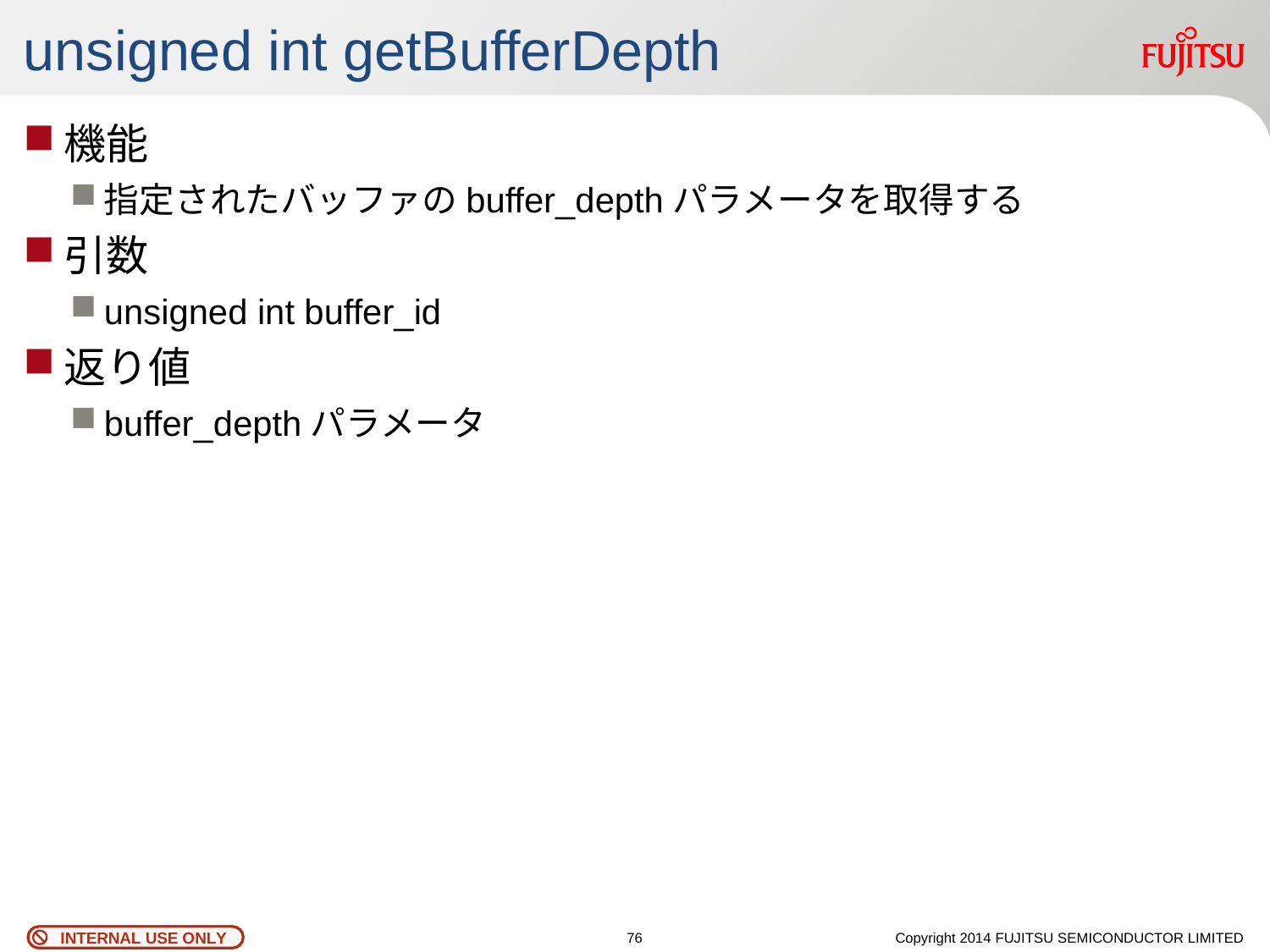

# unsigned int getBufferDepth
機能
指定されたバッファのbuffer_depthパラメータを取得する
引数
unsigned int buffer_id
返り値
buffer_depthパラメータ

76
Copyright 2014 FUJITSU SEMICONDUCTOR LIMITED